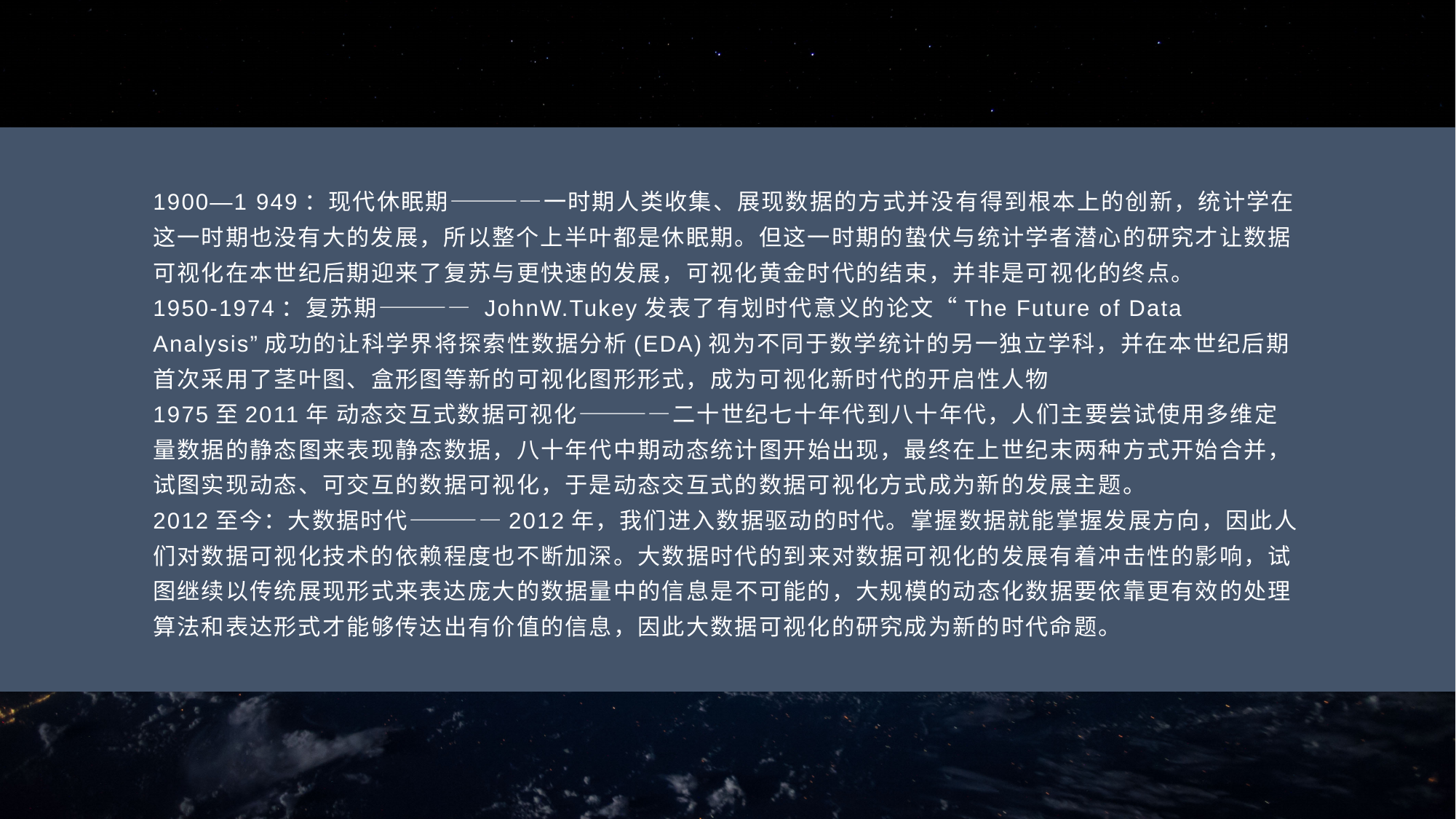

1900—1 949：现代休眠期————一时期人类收集、展现数据的方式并没有得到根本上的创新，统计学在这一时期也没有大的发展，所以整个上半叶都是休眠期。但这一时期的蛰伏与统计学者潜心的研究才让数据可视化在本世纪后期迎来了复苏与更快速的发展，可视化黄金时代的结束，并非是可视化的终点。
1950-1974：复苏期———— JohnW.Tukey发表了有划时代意义的论文“The Future of Data Analysis”成功的让科学界将探索性数据分析(EDA)视为不同于数学统计的另一独立学科，并在本世纪后期首次采用了茎叶图、盒形图等新的可视化图形形式，成为可视化新时代的开启性人物
1975至2011年 动态交互式数据可视化————二十世纪七十年代到八十年代，人们主要尝试使用多维定量数据的静态图来表现静态数据，八十年代中期动态统计图开始出现，最终在上世纪末两种方式开始合并，试图实现动态、可交互的数据可视化，于是动态交互式的数据可视化方式成为新的发展主题。
2012至今：大数据时代————2012年，我们进入数据驱动的时代。掌握数据就能掌握发展方向，因此人们对数据可视化技术的依赖程度也不断加深。大数据时代的到来对数据可视化的发展有着冲击性的影响，试图继续以传统展现形式来表达庞大的数据量中的信息是不可能的，大规模的动态化数据要依靠更有效的处理算法和表达形式才能够传达出有价值的信息，因此大数据可视化的研究成为新的时代命题。